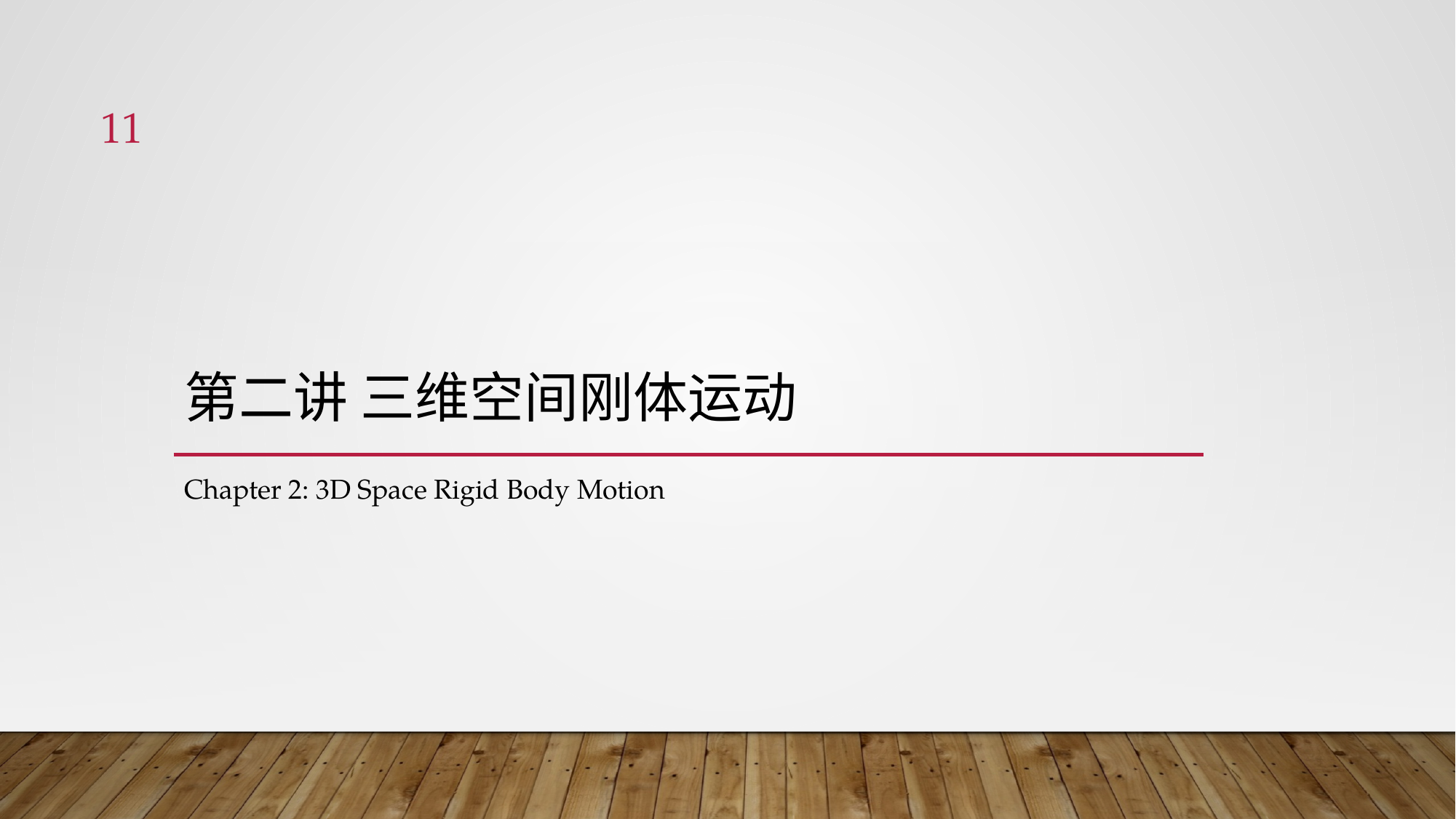

11
# 第二讲 三维空间刚体运动
Chapter 2: 3D Space Rigid Body Motion